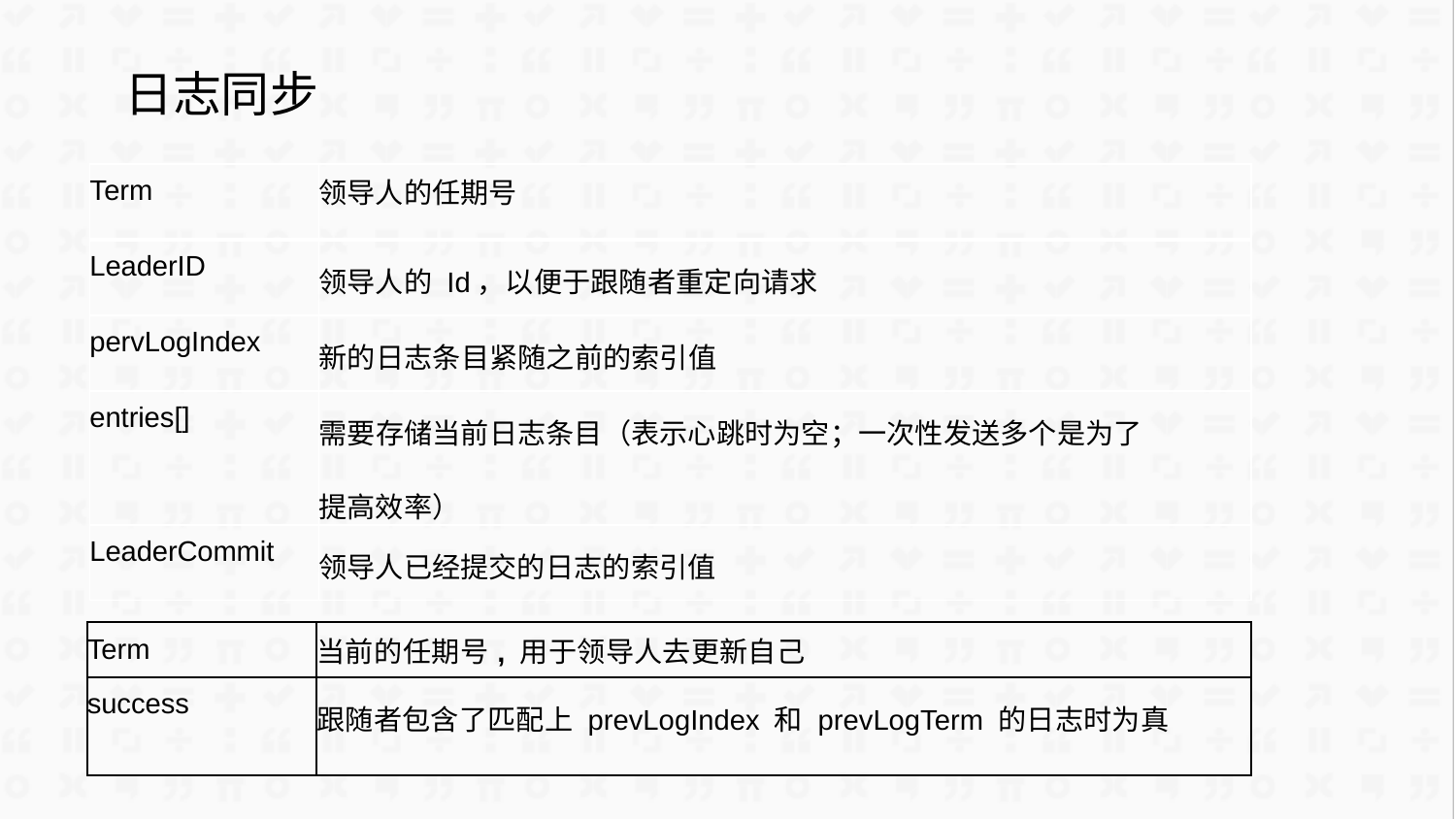

# 日志同步
| Term | 领导人的任期号 |
| --- | --- |
| LeaderID | 领导人的 Id，以便于跟随者重定向请求 |
| pervLogIndex | 新的日志条目紧随之前的索引值 |
| entries[] | 需要存储当前日志条目（表示心跳时为空；一次性发送多个是为了 提高效率） |
| LeaderCommit | 领导人已经提交的日志的索引值 |
| Term | 当前的任期号, 用于领导人去更新自己 |
| --- | --- |
| success | 跟随者包含了匹配上 prevLogIndex 和 prevLogTerm 的日志时为真 |